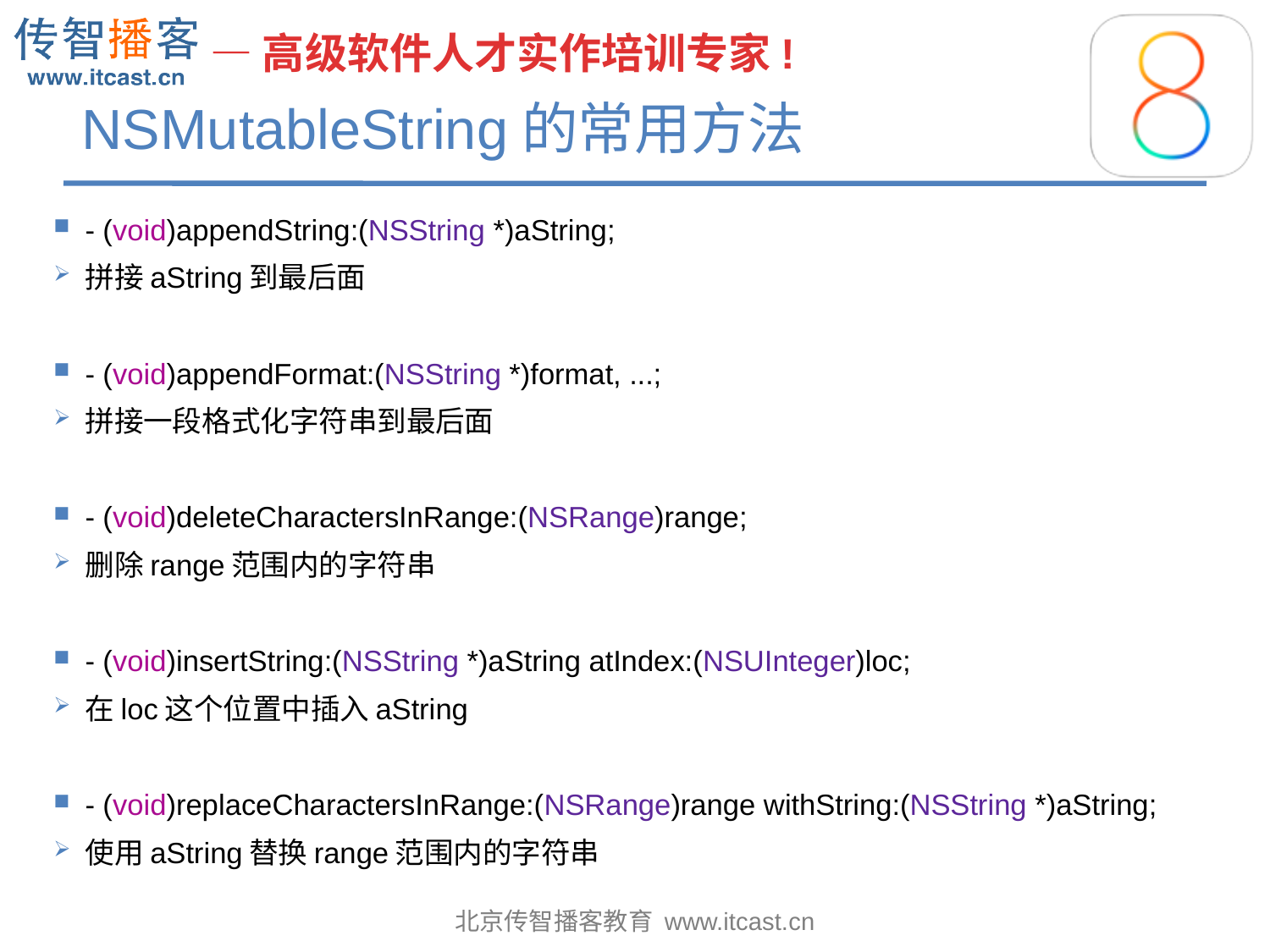

# NSMutableString的常用方法
- (void)appendString:(NSString *)aString;
拼接aString到最后面

- (void)appendFormat:(NSString *)format, ...;
拼接一段格式化字符串到最后面

- (void)deleteCharactersInRange:(NSRange)range;
删除range范围内的字符串

- (void)insertString:(NSString *)aString atIndex:(NSUInteger)loc;
在loc这个位置中插入aString

- (void)replaceCharactersInRange:(NSRange)range withString:(NSString *)aString;
使用aString替换range范围内的字符串